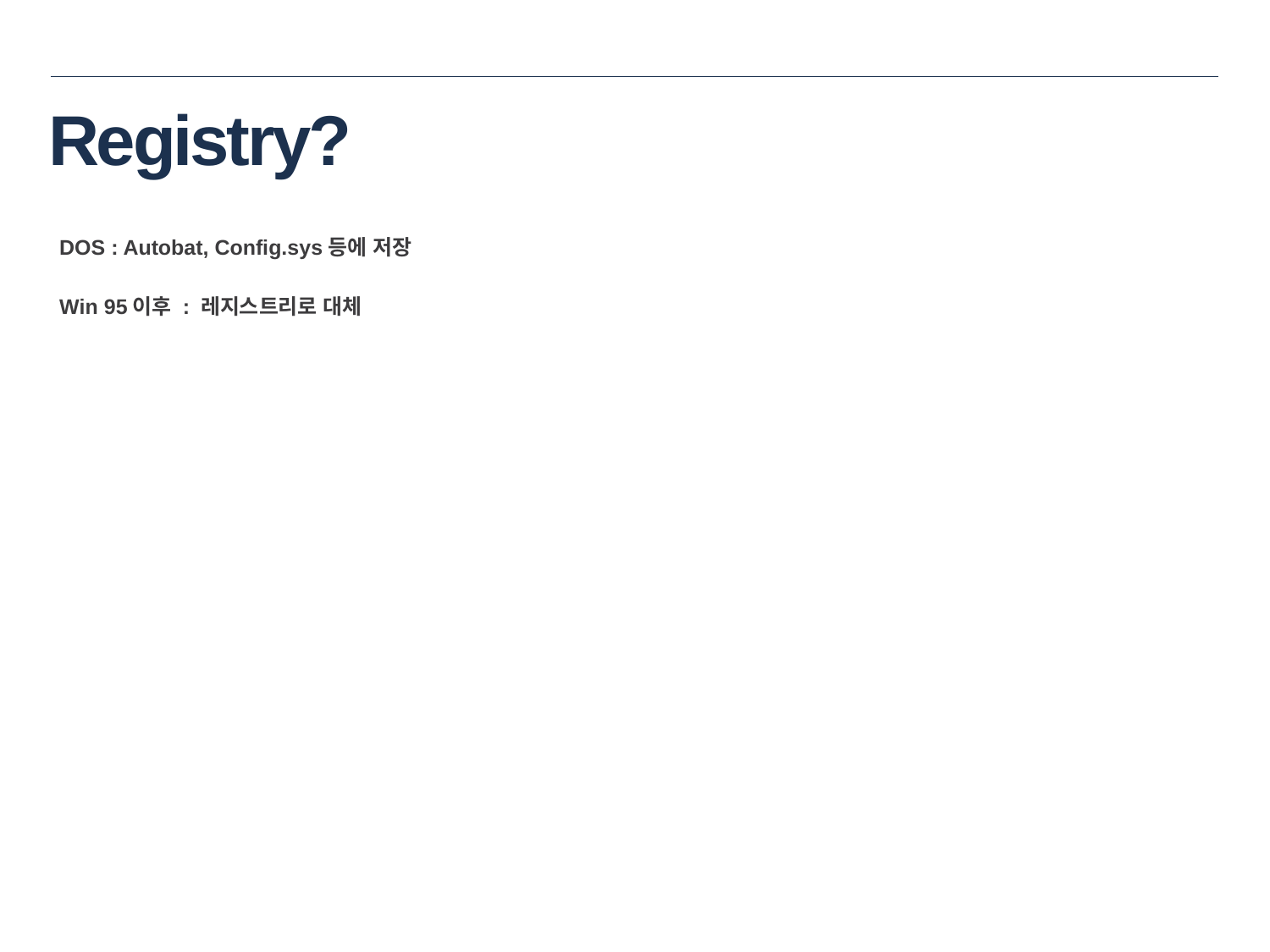

# Registry?
DOS : Autobat, Config.sys등에 저장

Win 95이후 : 레지스트리로 대체